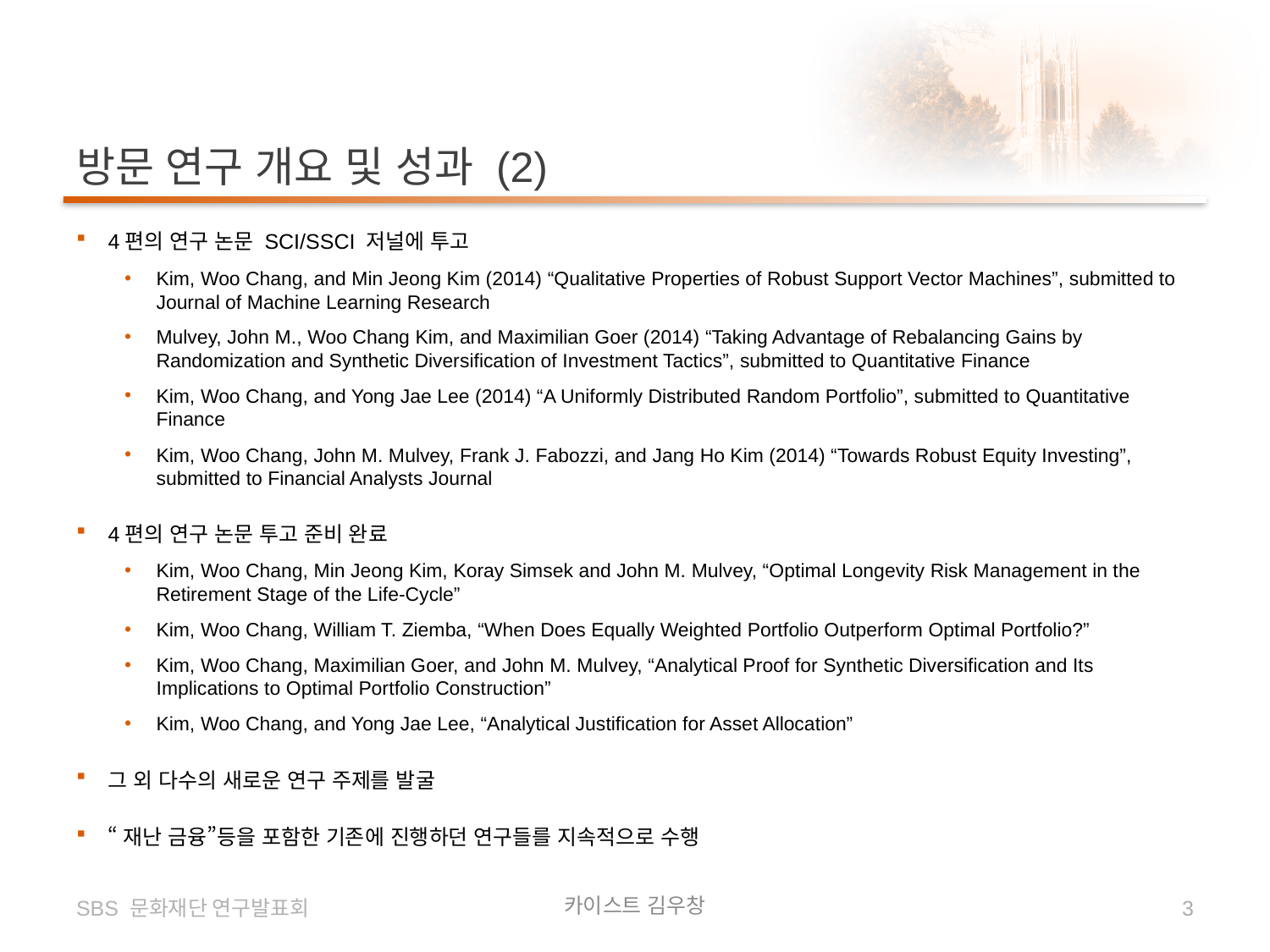

# 방문 연구 개요 및 성과 (2)
4편의 연구 논문 SCI/SSCI 저널에 투고
Kim, Woo Chang, and Min Jeong Kim (2014) “Qualitative Properties of Robust Support Vector Machines”, submitted to Journal of Machine Learning Research
Mulvey, John M., Woo Chang Kim, and Maximilian Goer (2014) “Taking Advantage of Rebalancing Gains by Randomization and Synthetic Diversification of Investment Tactics”, submitted to Quantitative Finance
Kim, Woo Chang, and Yong Jae Lee (2014) “A Uniformly Distributed Random Portfolio”, submitted to Quantitative Finance
Kim, Woo Chang, John M. Mulvey, Frank J. Fabozzi, and Jang Ho Kim (2014) “Towards Robust Equity Investing”, submitted to Financial Analysts Journal
4편의 연구 논문 투고 준비 완료
Kim, Woo Chang, Min Jeong Kim, Koray Simsek and John M. Mulvey, “Optimal Longevity Risk Management in the Retirement Stage of the Life-Cycle”
Kim, Woo Chang, William T. Ziemba, “When Does Equally Weighted Portfolio Outperform Optimal Portfolio?”
Kim, Woo Chang, Maximilian Goer, and John M. Mulvey, “Analytical Proof for Synthetic Diversification and Its Implications to Optimal Portfolio Construction”
Kim, Woo Chang, and Yong Jae Lee, “Analytical Justification for Asset Allocation”
그 외 다수의 새로운 연구 주제를 발굴
“재난 금융”등을 포함한 기존에 진행하던 연구들를 지속적으로 수행
SBS 문화재단 연구발표회
카이스트 김우창
3